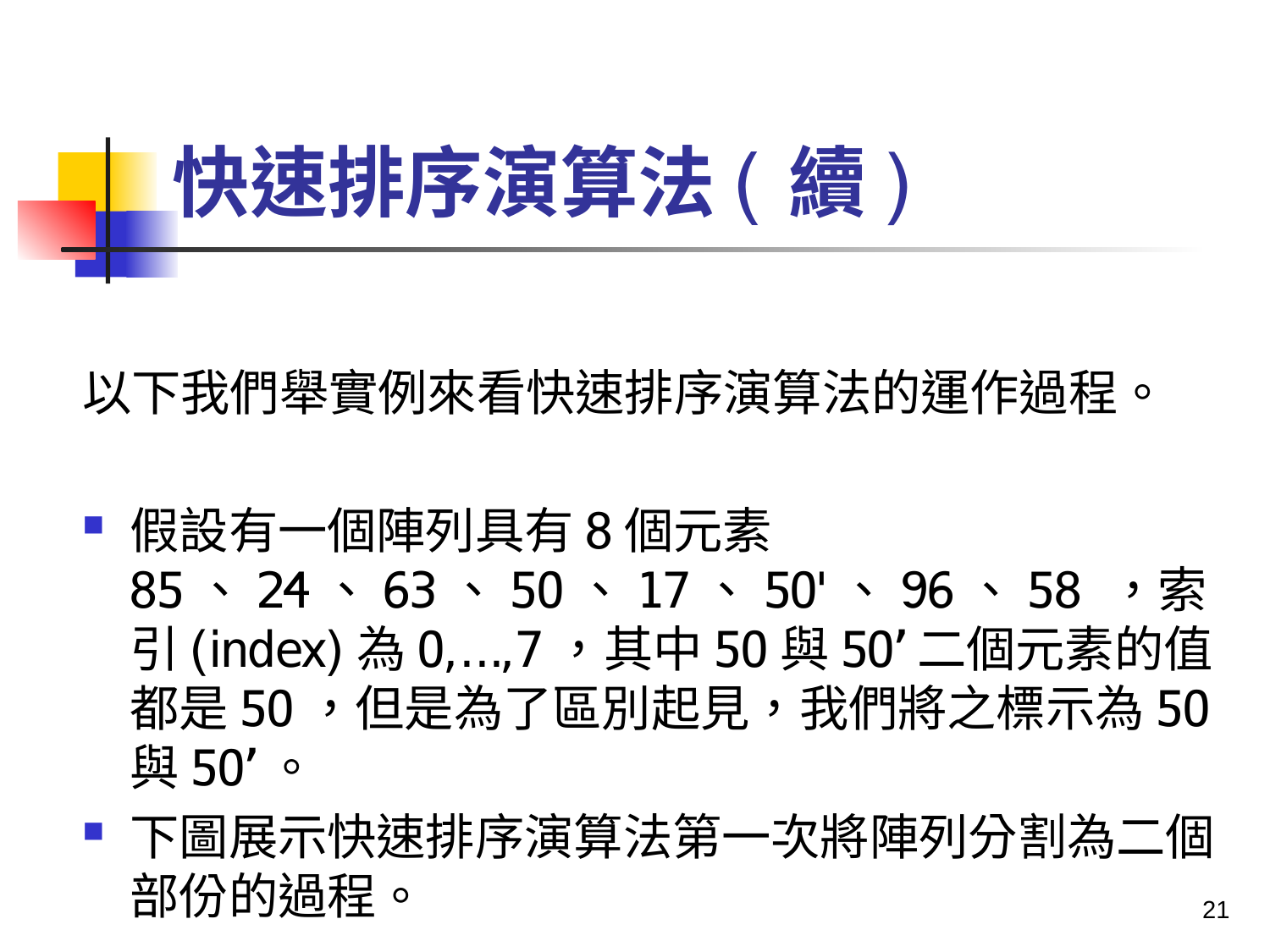

# 快速排序演算法(續)

以下我們舉實例來看快速排序演算法的運作過程。

假設有一個陣列具有8個元素85、24、63、50、17、50'、96、58 ，索引(index)為0,...,7，其中50與50’二個元素的值都是50，但是為了區別起見，我們將之標示為50與50’。
下圖展示快速排序演算法第一次將陣列分割為二個部份的過程。
21